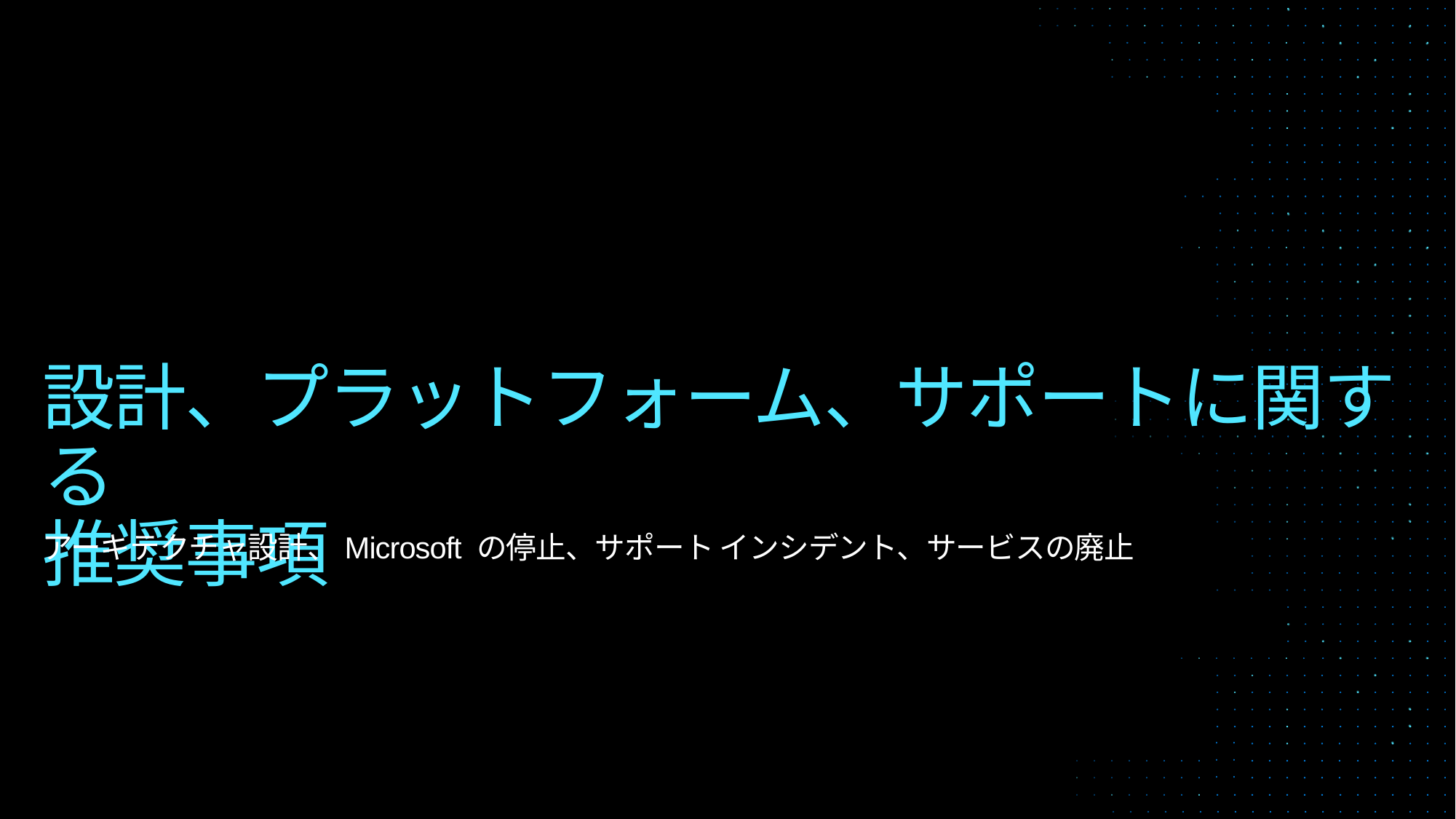

# 設計、プラットフォーム、サポートに関する 推奨事項
アーキテクチャ設計、Microsoft の停止、サポート インシデント、サービスの廃止